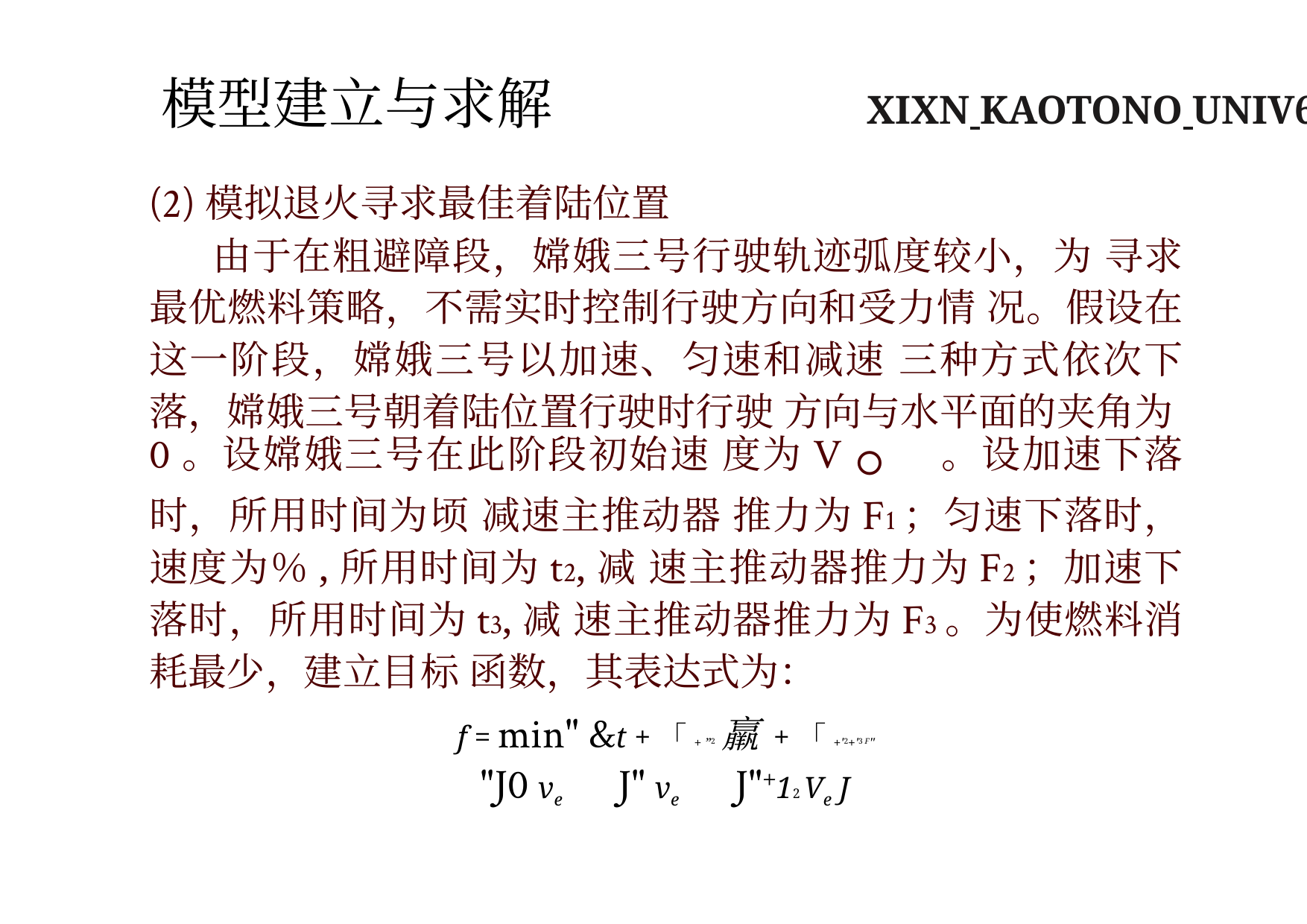

模型建立与求解                     XIXN KAOTONO UNIV6RSI^<
(2)模拟退火寻求最佳着陆位置
由于在粗避障段，嫦娥三号行驶轨迹弧度较小，为 寻求最优燃料策略，不需实时控制行驶方向和受力情 况。假设在这一阶段，嫦娥三号以加速、匀速和减速 三种方式依次下落，嫦娥三号朝着陆位置行驶时行驶 方向与水平面的夹角为0。设嫦娥三号在此阶段初始速 度为V。。设加速下落时，所用时间为顷 减速主推动器 推力为F1；匀速下落时，速度为％,所用时间为t2,减 速主推动器推力为F2；加速下落时，所用时间为t3,减 速主推动器推力为F3。为使燃料消耗最少，建立目标 函数，其表达式为：
f = min" &t +「+ ”2 羸 +「+'2+'3 F"
"J0 ve      J" ve      J"+12 Ve J